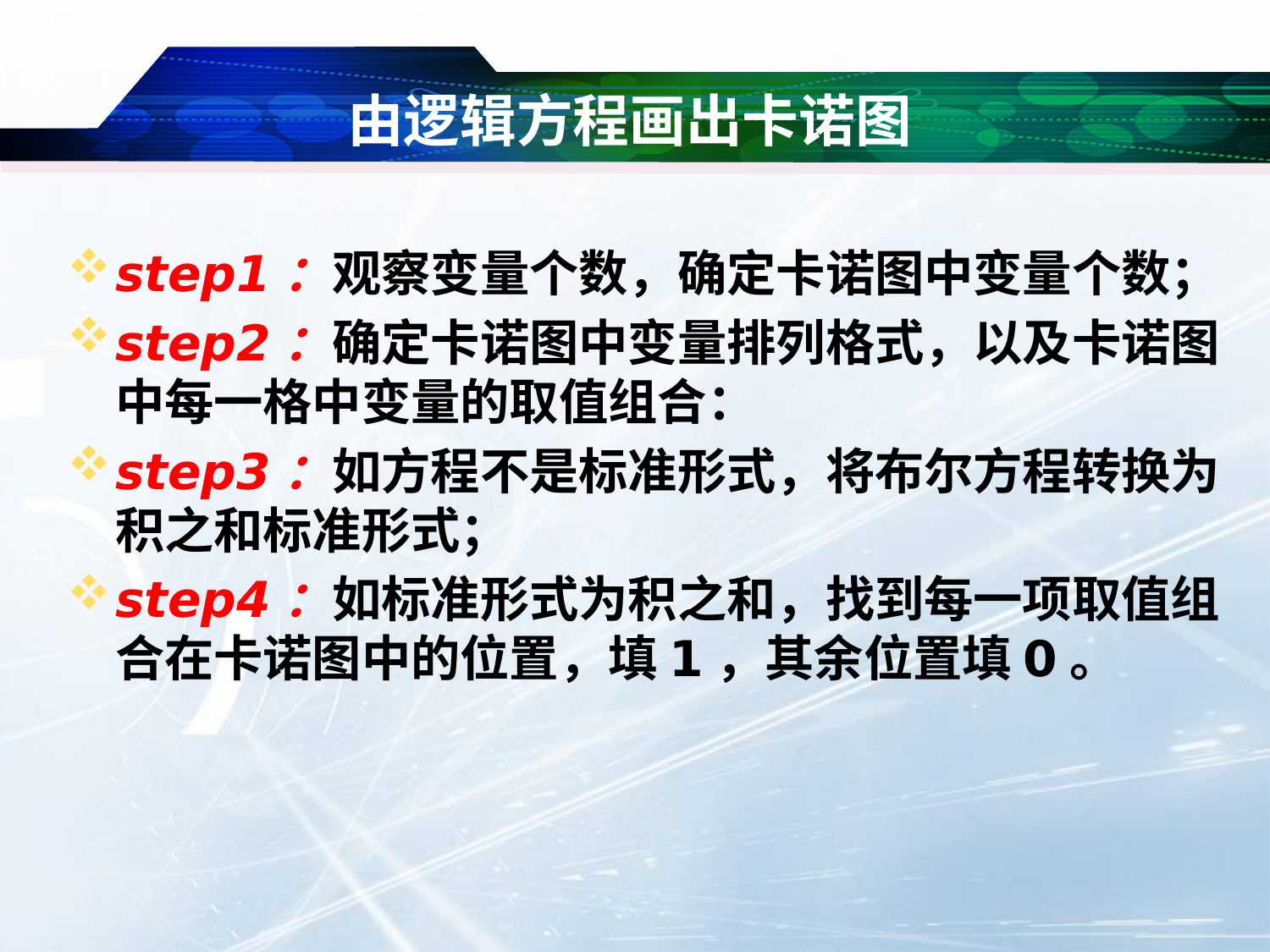

# 由逻辑方程画出卡诺图
step1：观察变量个数，确定卡诺图中变量个数；
step2：确定卡诺图中变量排列格式，以及卡诺图中每一格中变量的取值组合：
step3：如方程不是标准形式，将布尔方程转换为积之和标准形式；
step4：如标准形式为积之和，找到每一项取值组合在卡诺图中的位置，填1，其余位置填0。